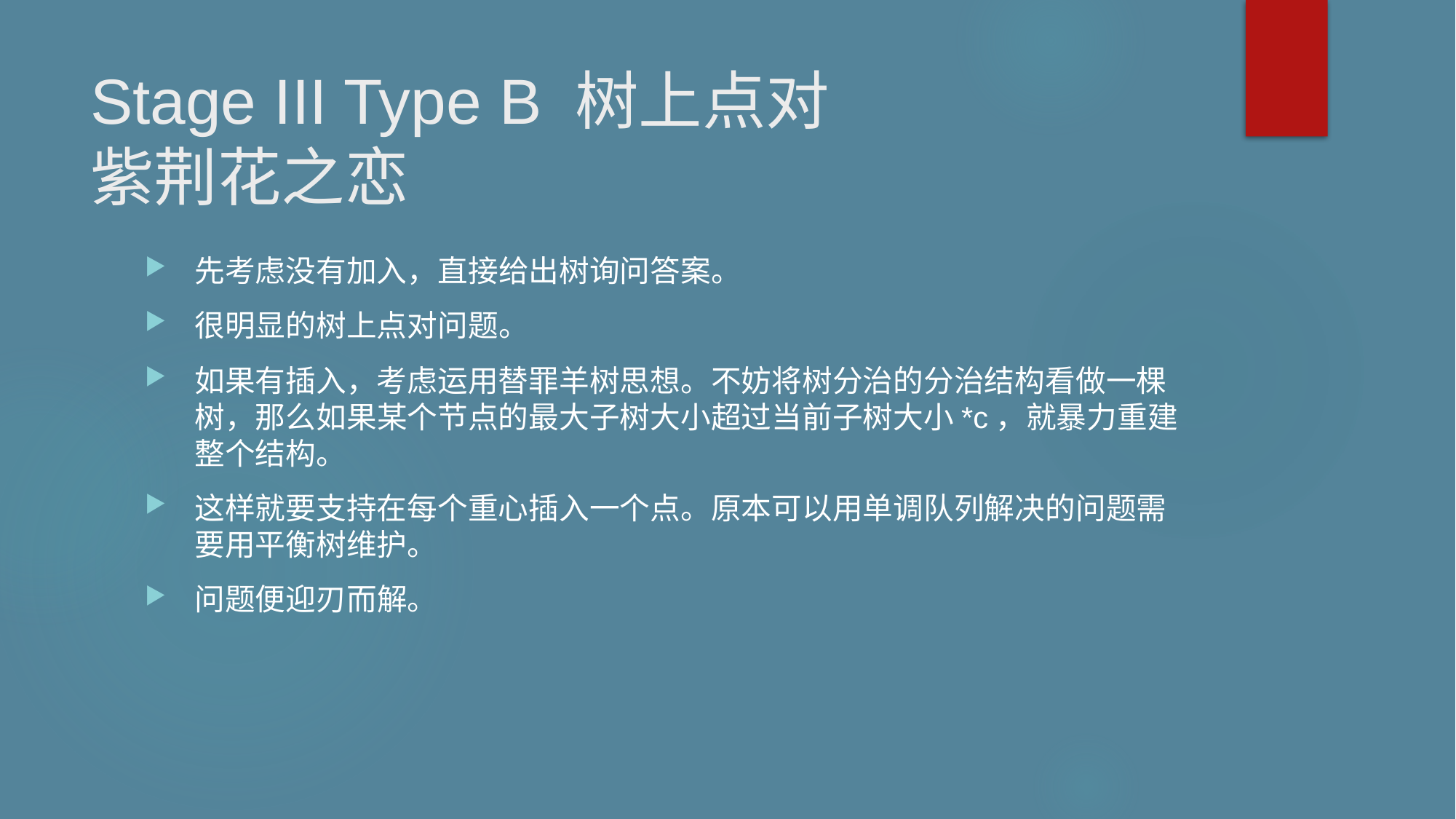

# Stage III Type B 树上点对 紫荆花之恋
先考虑没有加入，直接给出树询问答案。
很明显的树上点对问题。
如果有插入，考虑运用替罪羊树思想。不妨将树分治的分治结构看做一棵树，那么如果某个节点的最大子树大小超过当前子树大小*c，就暴力重建整个结构。
这样就要支持在每个重心插入一个点。原本可以用单调队列解决的问题需要用平衡树维护。
问题便迎刃而解。